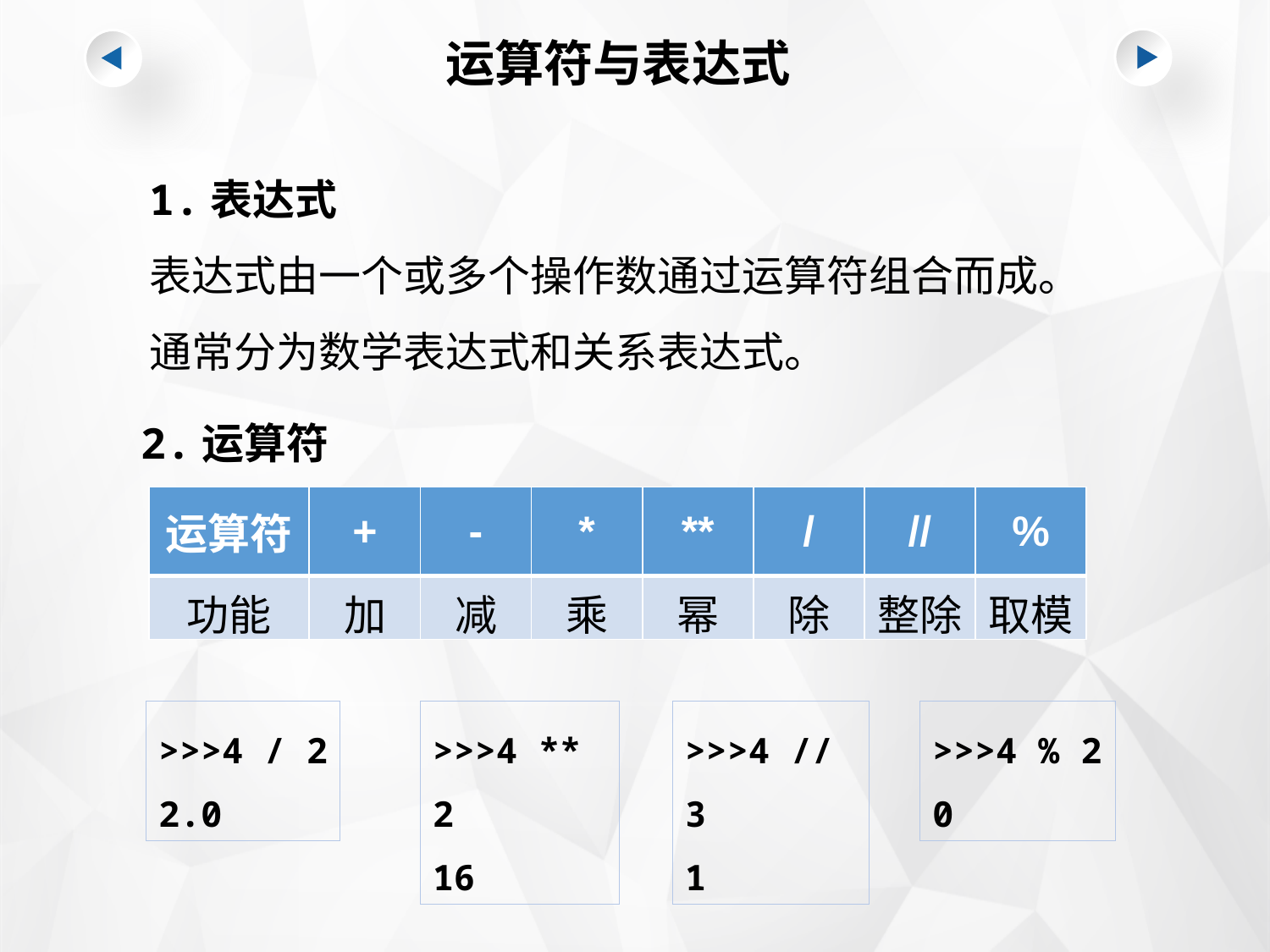

运算符与表达式
1.表达式
表达式由一个或多个操作数通过运算符组合而成。
通常分为数学表达式和关系表达式。

2.运算符
| 运算符 | + | - | \* | \*\* | / | // | % |
| --- | --- | --- | --- | --- | --- | --- | --- |
| 功能 | 加 | 减 | 乘 | 幂 | 除 | 整除 | 取模 |
>>>4 / 2
2.0
>>>4 ** 2
16
>>>4 // 3
1
>>>4 % 2
0